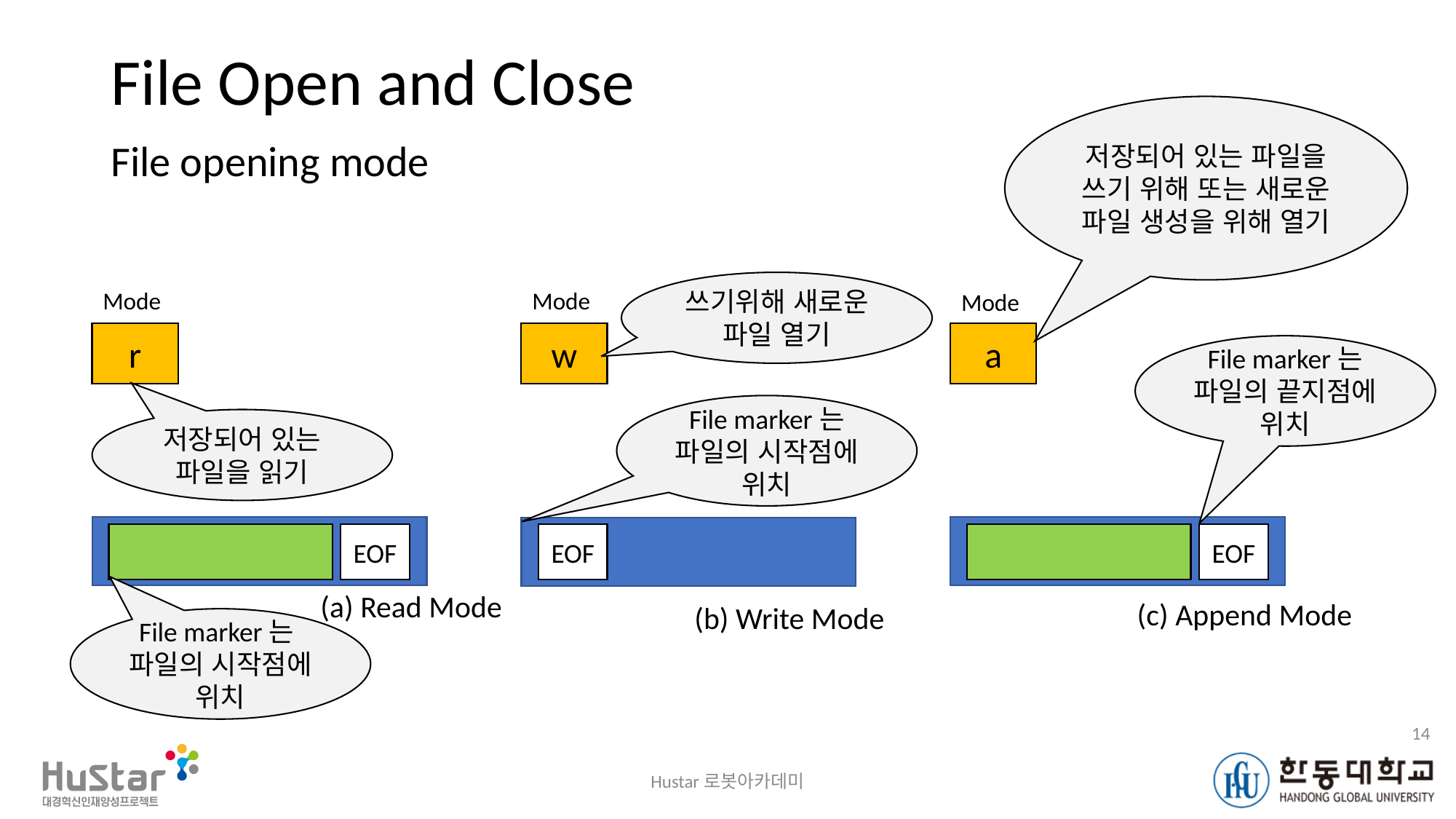

# File Open and Close
저장되어 있는 파일을 쓰기 위해 또는 새로운 파일 생성을 위해 열기
File opening mode
쓰기위해 새로운 파일 열기
Mode
Mode
Mode
r
w
a
File marker는 파일의 끝지점에 위치
File marker는 파일의 시작점에 위치
저장되어 있는 파일을 읽기

EOF

EOF
EOF
(a) Read Mode
(c) Append Mode
(b) Write Mode
File marker는
파일의 시작점에 위치
14
Hustar로봇아카데미